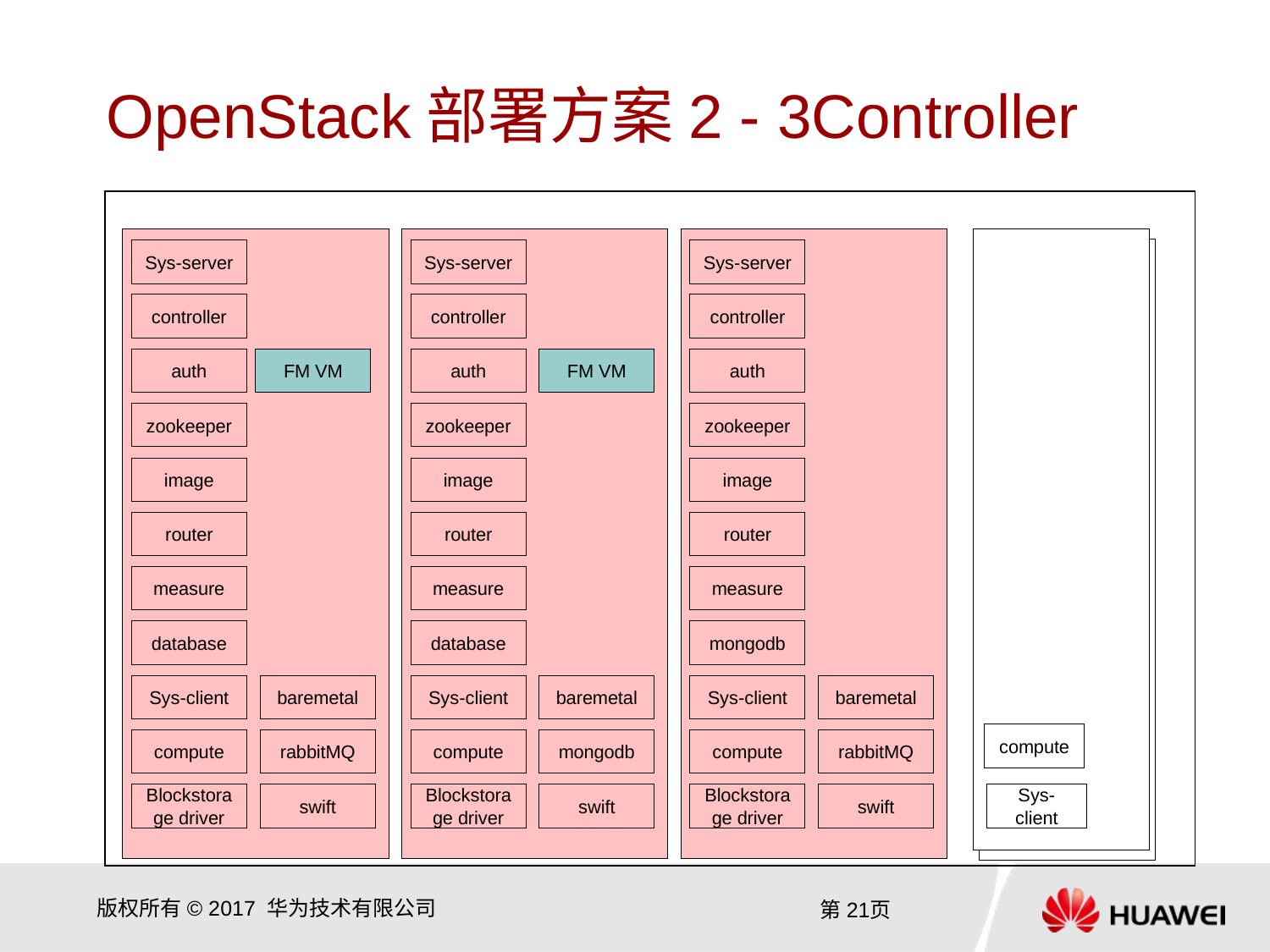

# OpenStack部署方案2 - 3Controller

Sys-server
Sys-server
Sys-server
controller
controller
controller
auth
FM VM
auth
FM VM
auth
zookeeper
zookeeper
zookeeper
image
image
image
router
router
router
measure
measure
measure
database
database
mongodb
Sys-client
baremetal
Sys-client
baremetal
Sys-client
baremetal
compute
compute
rabbitMQ
compute
mongodb
compute
rabbitMQ
Blockstorage driver
swift
Blockstorage driver
swift
Blockstorage driver
swift
Sys-client